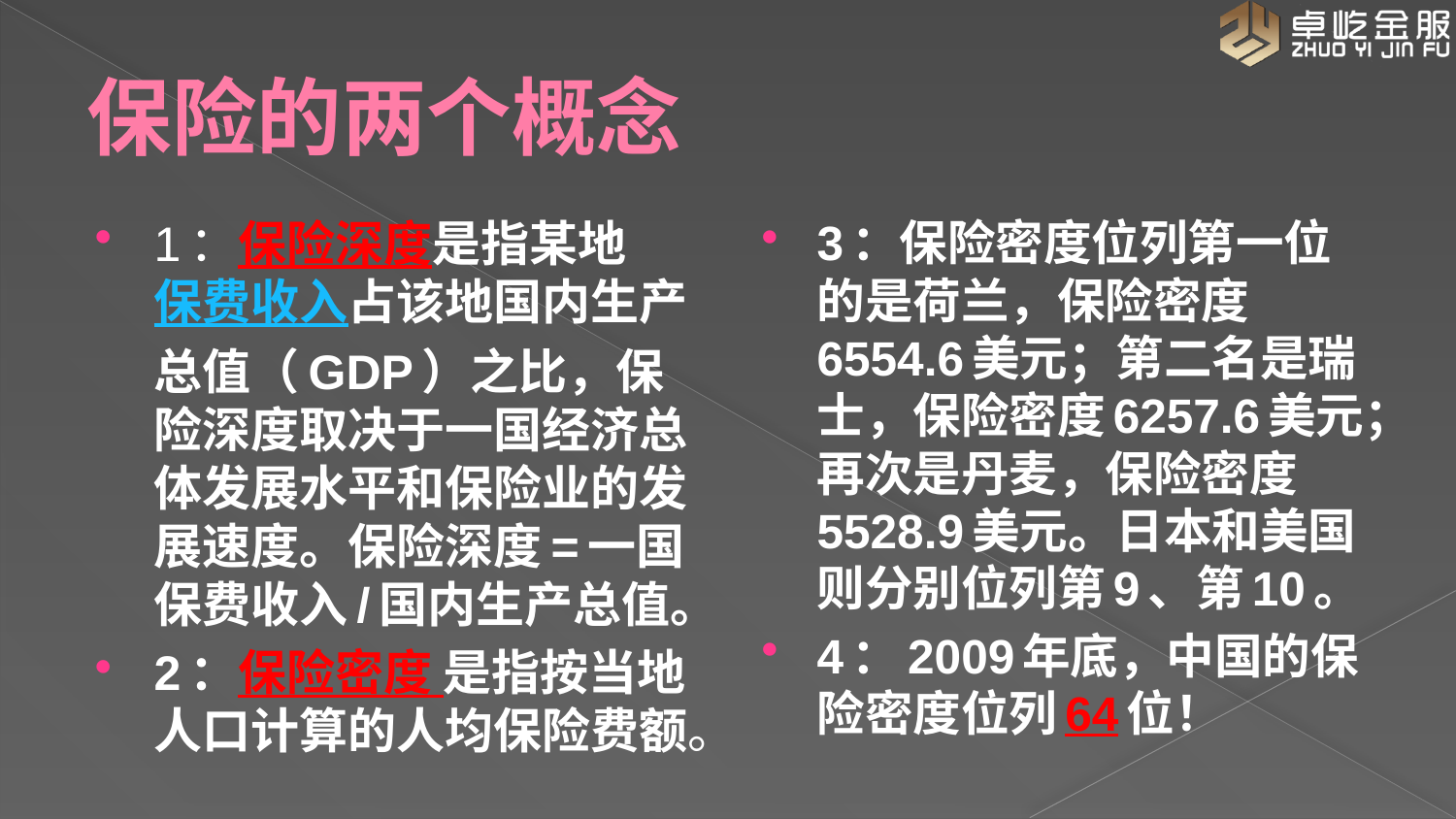

# 保险的两个概念
1：保险深度是指某地保费收入占该地国内生产总值（GDP）之比，保险深度取决于一国经济总体发展水平和保险业的发展速度。保险深度=一国保费收入/国内生产总值。
2：保险密度 是指按当地人口计算的人均保险费额。
3：保险密度位列第一位的是荷兰，保险密度6554.6美元；第二名是瑞士，保险密度6257.6美元；再次是丹麦，保险密度5528.9美元。日本和美国则分别位列第9、第10。
4：2009年底，中国的保险密度位列64位！